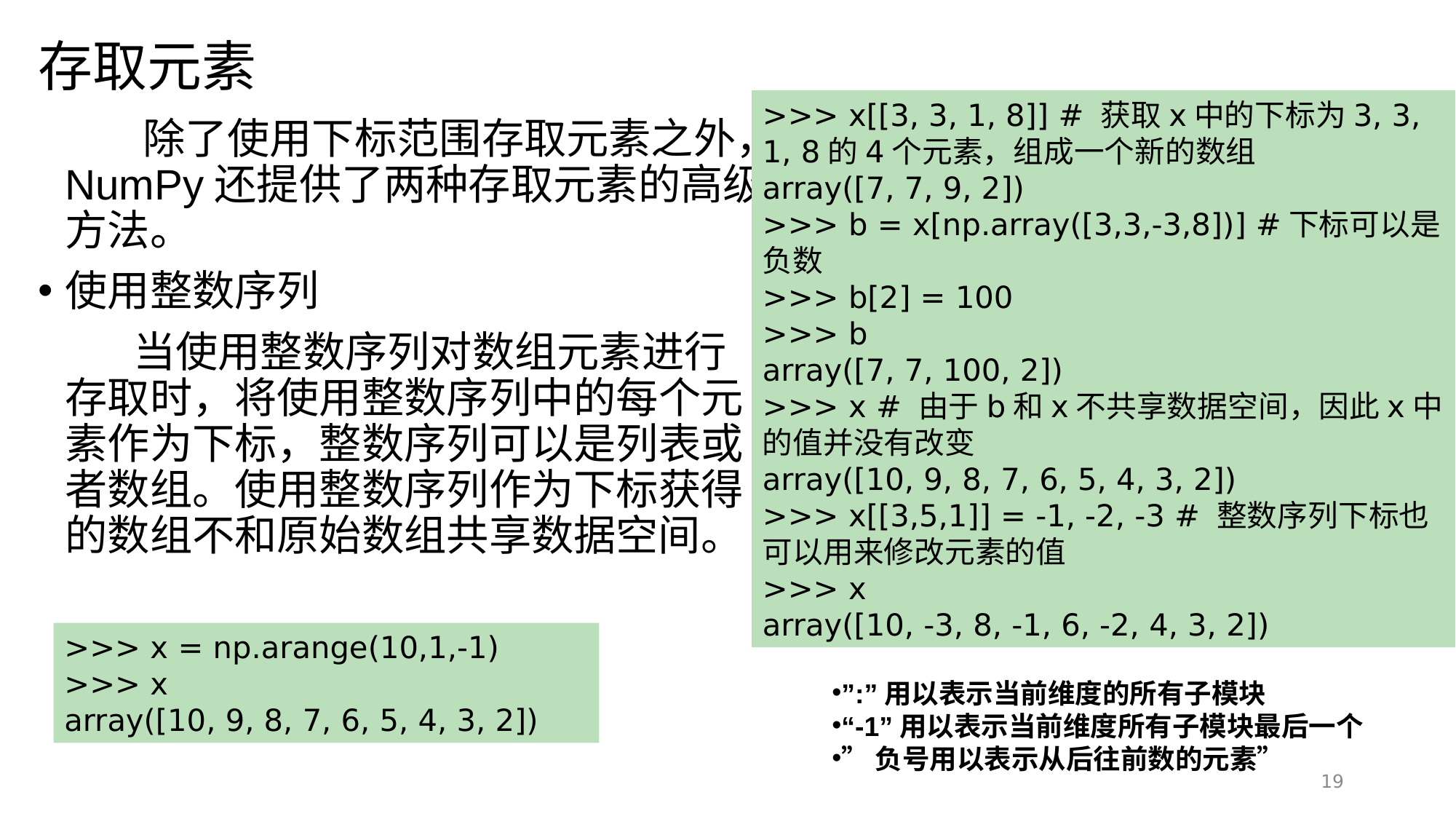

# 存取元素
>>> x[[3, 3, 1, 8]] # 获取x中的下标为3, 3, 1, 8的4个元素，组成一个新的数组
array([7, 7, 9, 2])
>>> b = x[np.array([3,3,-3,8])] #下标可以是负数
>>> b[2] = 100
>>> b
array([7, 7, 100, 2])
>>> x # 由于b和x不共享数据空间，因此x中的值并没有改变
array([10, 9, 8, 7, 6, 5, 4, 3, 2])
>>> x[[3,5,1]] = -1, -2, -3 # 整数序列下标也可以用来修改元素的值
>>> x
array([10, -3, 8, -1, 6, -2, 4, 3, 2])
          除了使用下标范围存取元素之外，NumPy还提供了两种存取元素的高级方法。
使用整数序列
         当使用整数序列对数组元素进行存取时，将使用整数序列中的每个元素作为下标，整数序列可以是列表或者数组。使用整数序列作为下标获得的数组不和原始数组共享数据空间。
>>> x = np.arange(10,1,-1)
>>> x
array([10, 9, 8, 7, 6, 5, 4, 3, 2])
”:”用以表示当前维度的所有子模块
“-1”用以表示当前维度所有子模块最后一个
”负号用以表示从后往前数的元素”
19